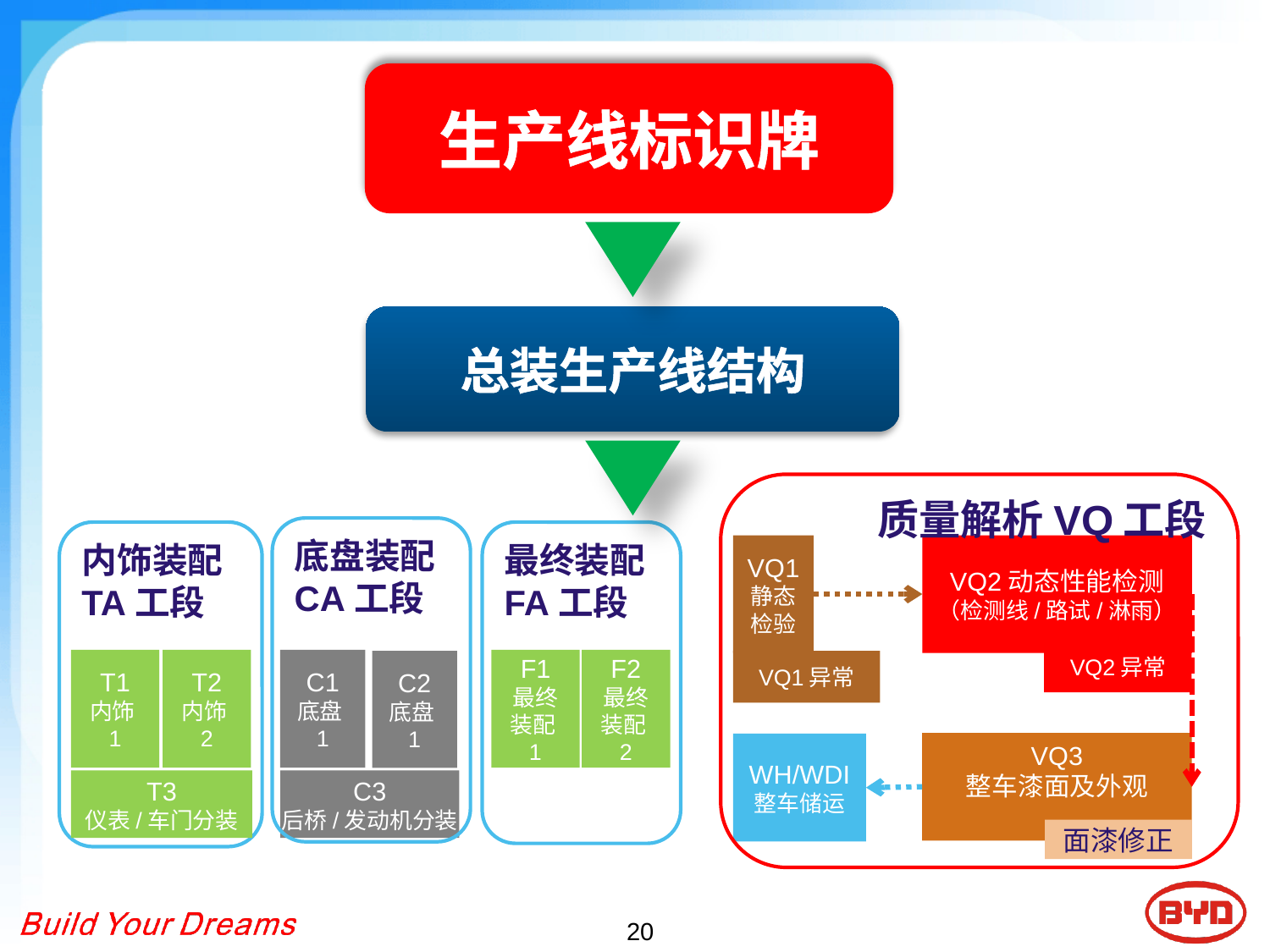

生产线标识牌

总装生产线结构

质量解析VQ工段
底盘装配CA工段
内饰装配TA工段
最终装配FA工段
VQ1
静态检验
VQ2动态性能检测
（检测线/路试/淋雨）
VQ2异常
T1
内饰1
T2
内饰2
C1
底盘1
F1
最终装配1
F2
最终装配2
C2
底盘1
VQ1异常
VQ3
整车漆面及外观
WH/WDI
整车储运
T3
仪表/车门分装
C3
后桥/发动机分装
面漆修正
20